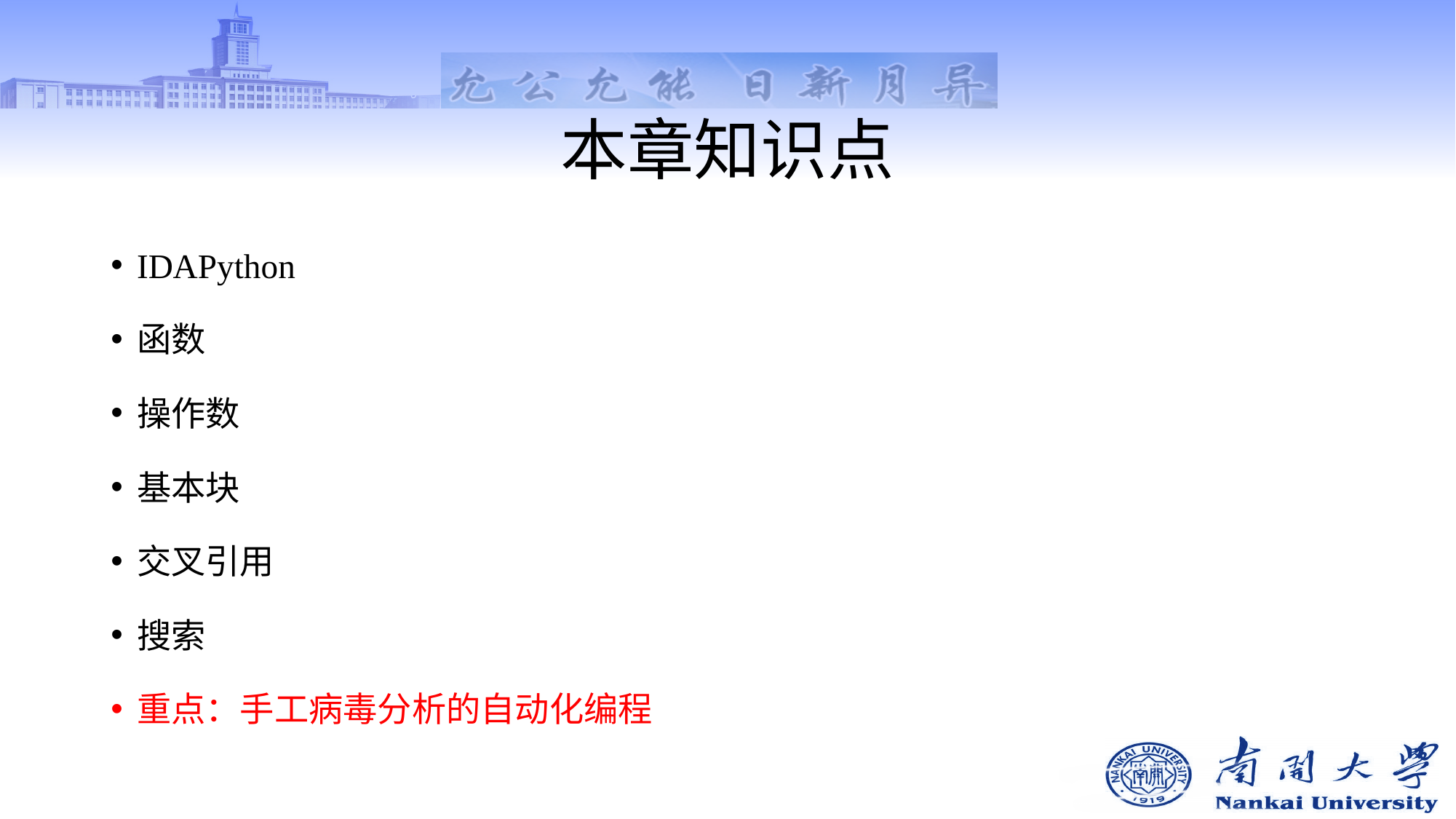

# 本章知识点
IDAPython
函数
操作数
基本块
交叉引用
搜索
重点：手工病毒分析的自动化编程